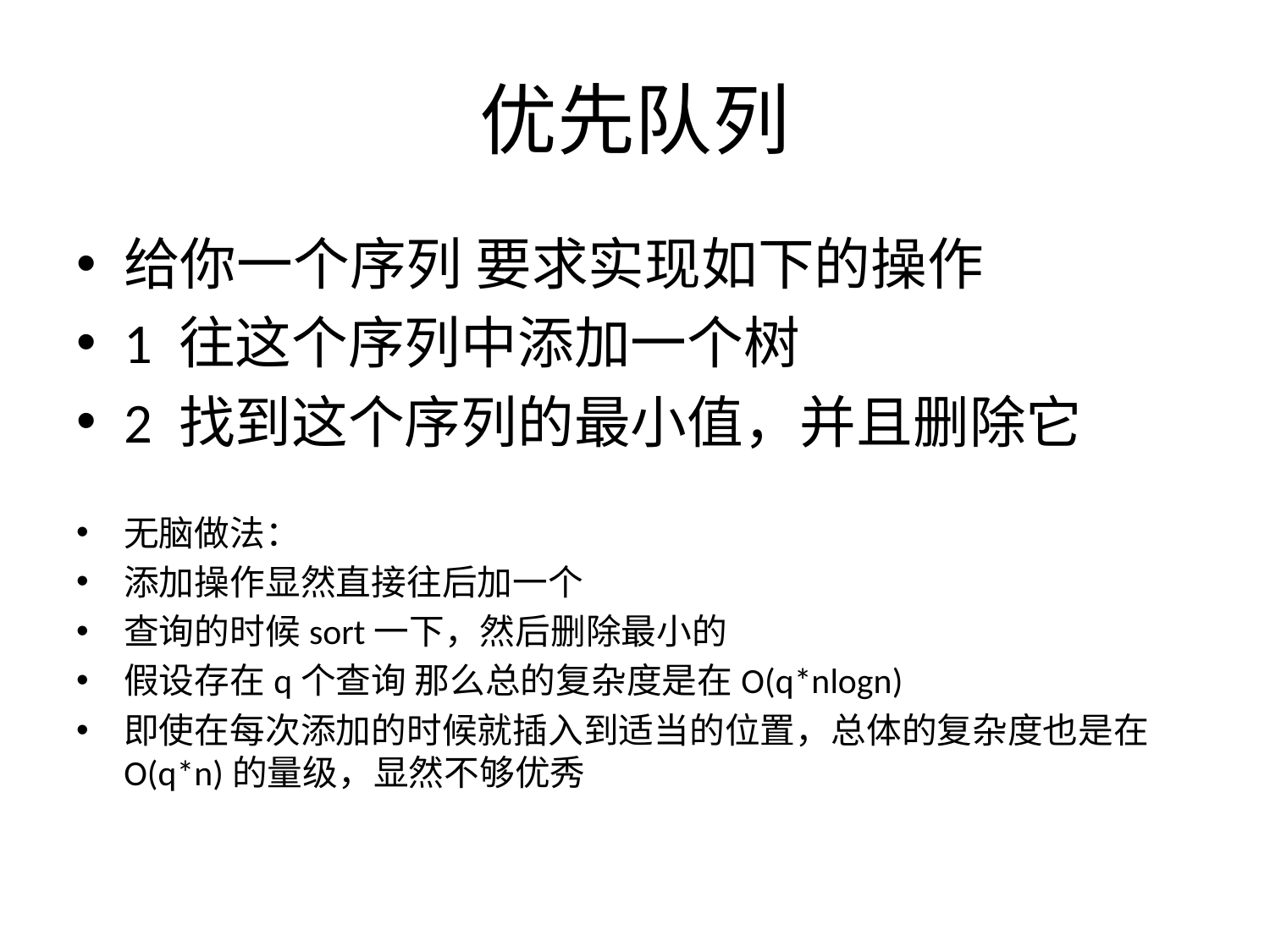

# 优先队列
给你一个序列 要求实现如下的操作
1 往这个序列中添加一个树
2 找到这个序列的最小值，并且删除它

无脑做法：
添加操作显然直接往后加一个
查询的时候sort一下，然后删除最小的
假设存在q个查询 那么总的复杂度是在O(q*nlogn)
即使在每次添加的时候就插入到适当的位置，总体的复杂度也是在O(q*n)的量级，显然不够优秀